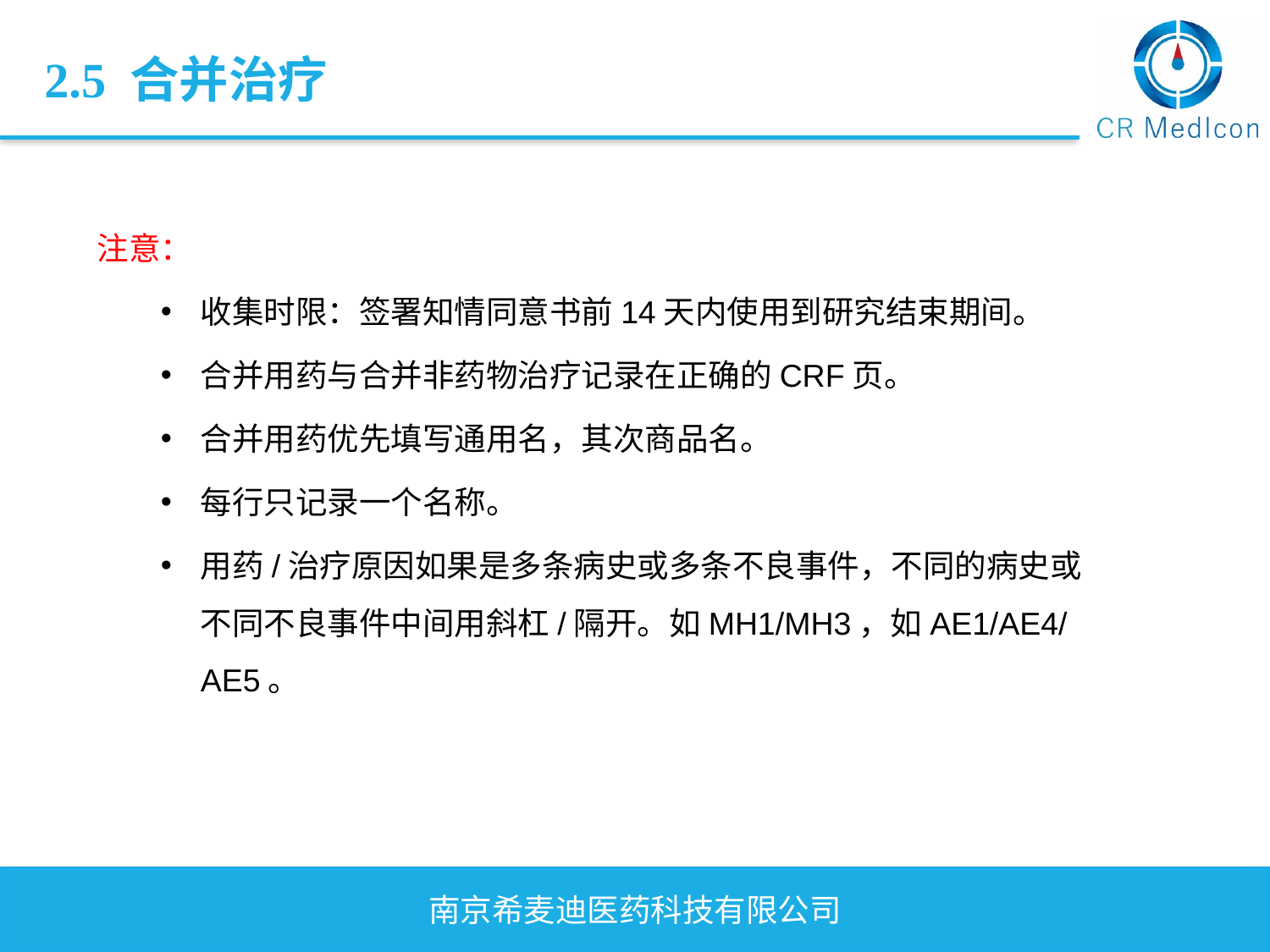

2.5 合并治疗
注意：
收集时限：签署知情同意书前14天内使用到研究结束期间。
合并用药与合并非药物治疗记录在正确的CRF页。
合并用药优先填写通用名，其次商品名。
每行只记录一个名称。
用药/治疗原因如果是多条病史或多条不良事件，不同的病史或不同不良事件中间用斜杠/隔开。如MH1/MH3，如AE1/AE4/AE5。
南京希麦迪医药科技有限公司